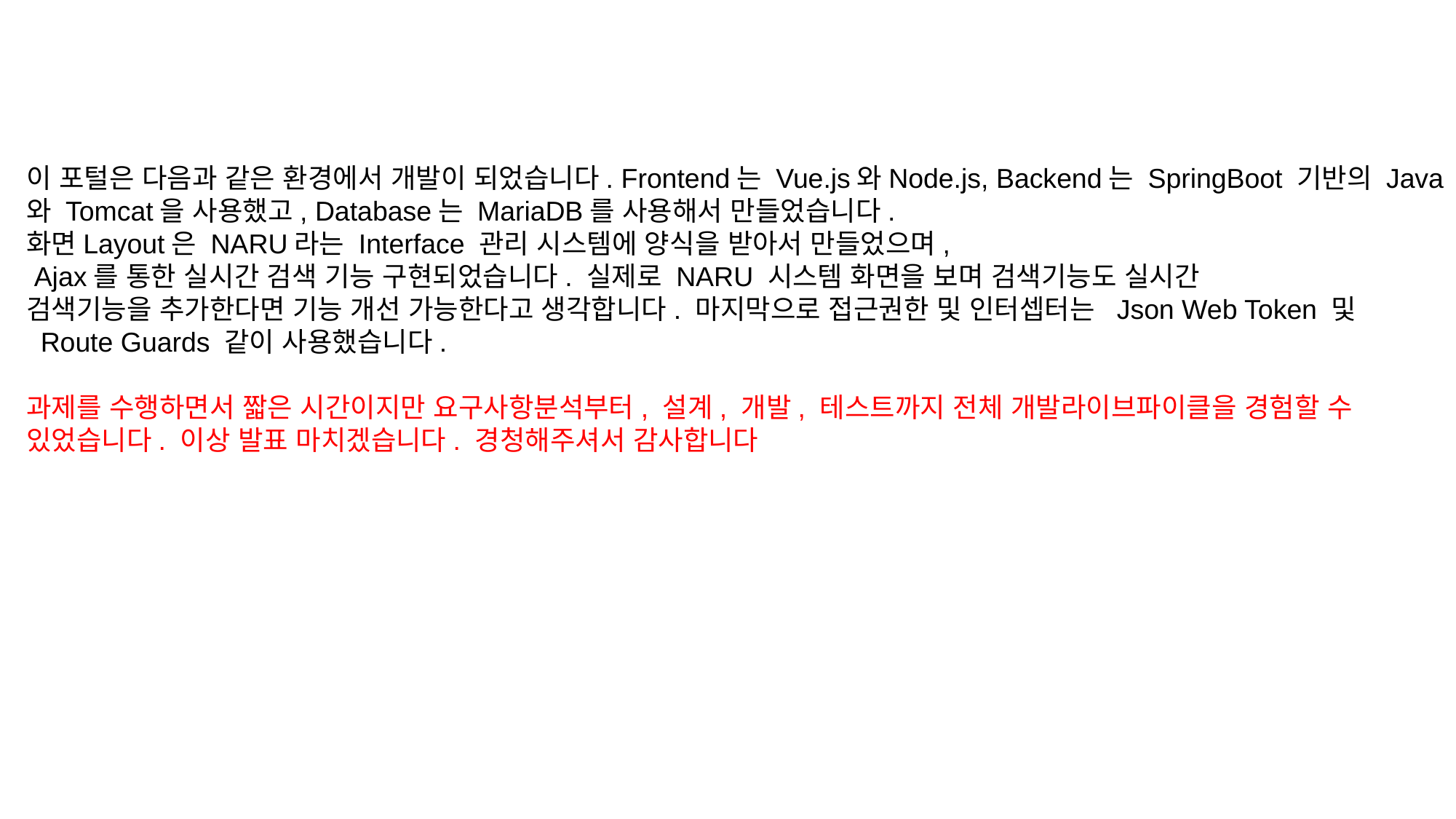

이 포털은 다음과 같은 환경에서 개발이 되었습니다. Frontend는 Vue.js와Node.js, Backend는 SpringBoot 기반의 Java와 Tomcat을 사용했고, Database는 MariaDB를 사용해서 만들었습니다.
화면Layout은 NARU라는 Interface 관리 시스템에 양식을 받아서 만들었으며,
 Ajax를 통한 실시간 검색 기능 구현되었습니다. 실제로 NARU 시스템 화면을 보며 검색기능도 실시간
검색기능을 추가한다면 기능 개선 가능한다고 생각합니다. 마지막으로 접근권한 및 인터셉터는  Json Web Token 및  Route Guards 같이 사용했습니다.

과제를 수행하면서 짧은 시간이지만 요구사항분석부터, 설계, 개발, 테스트까지 전체 개발라이브파이클을 경험할 수 있었습니다. 이상 발표 마치겠습니다. 경청해주셔서 감사합니다